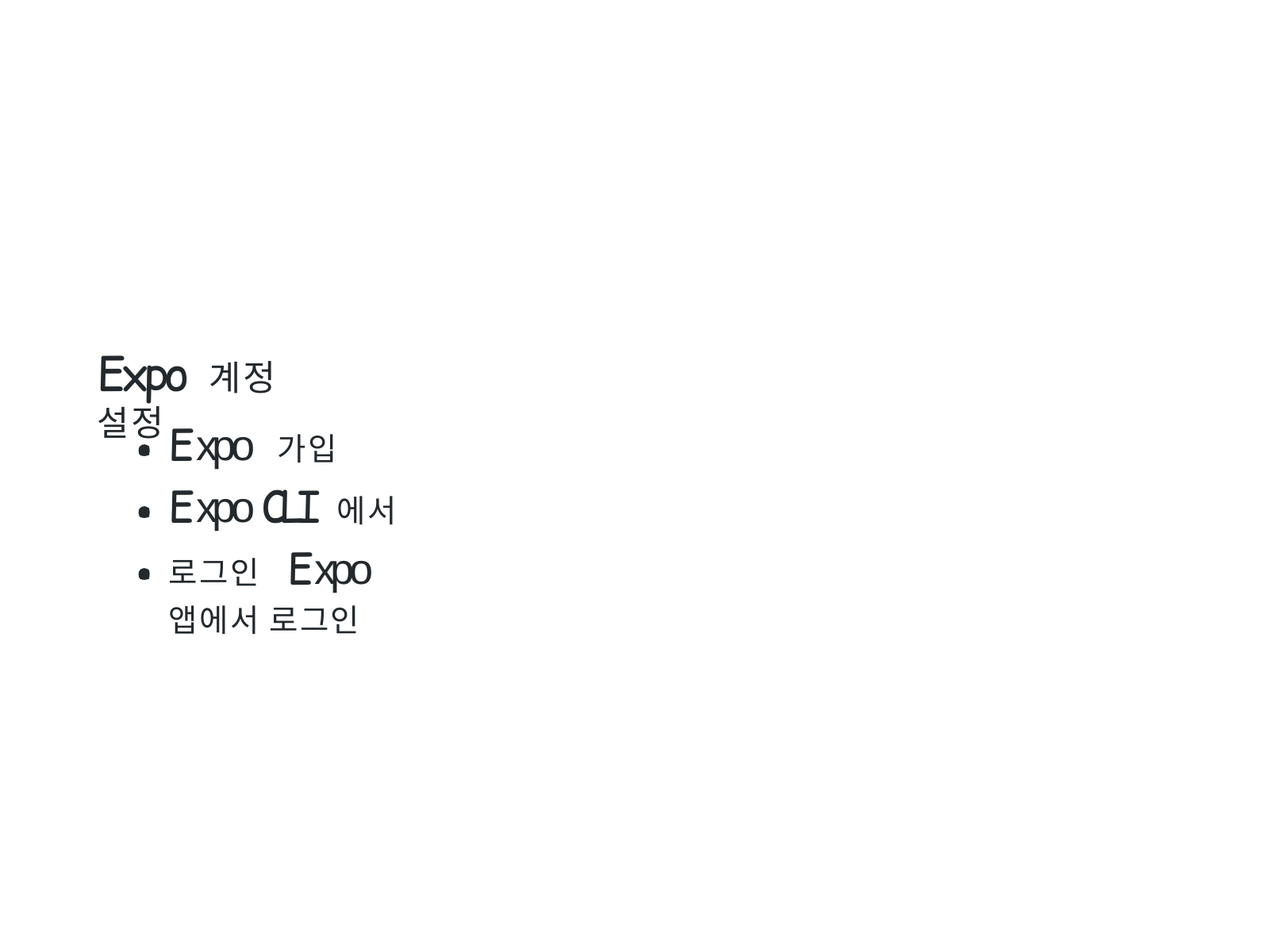

# Expo 계정 설정
Expo 가입
Expo CLI 에서 로그인  Expo 앱에서 로그인